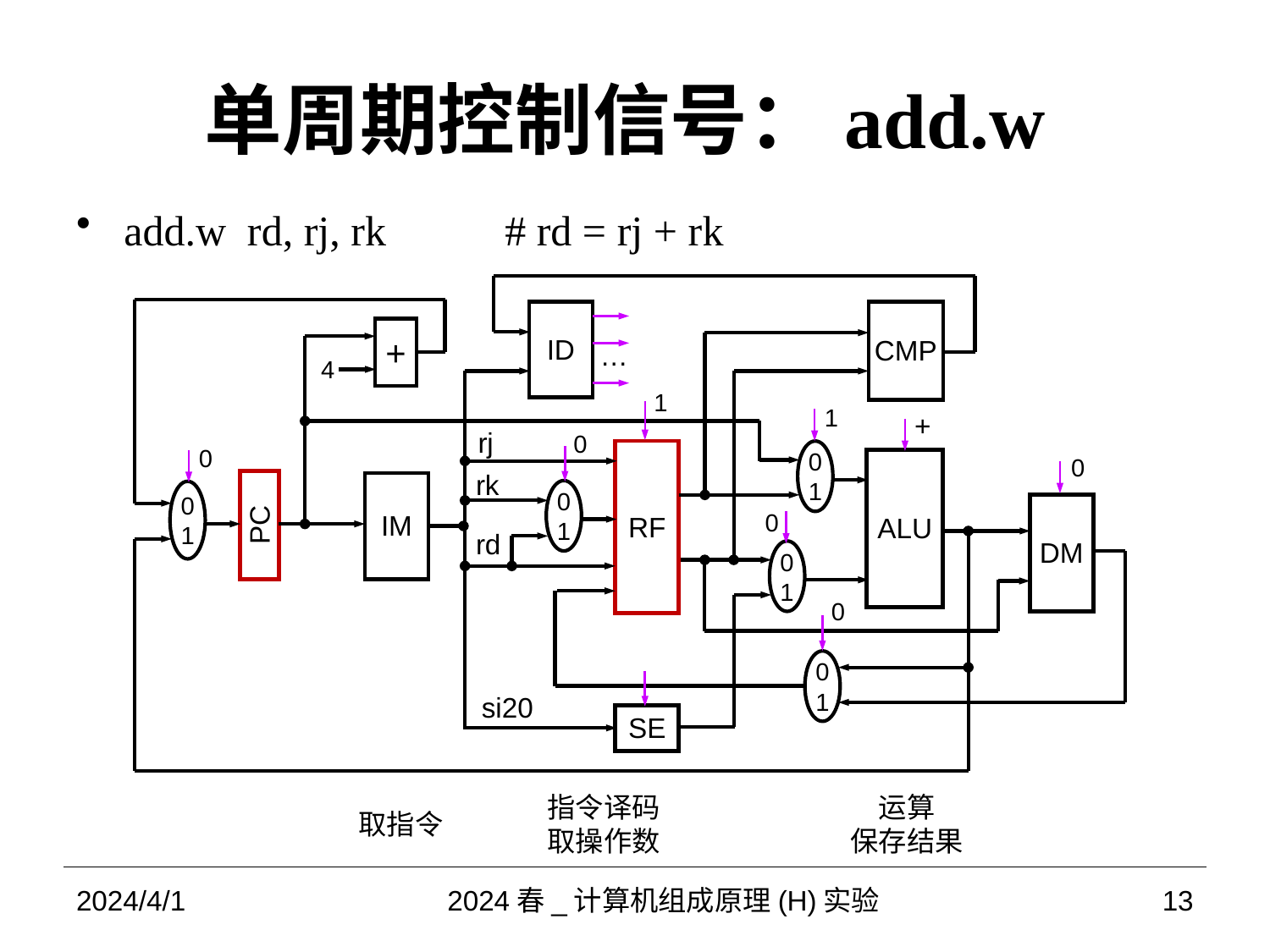

# 单周期控制信号：add.w
add.w  rd, rj, rk	# rd = rj + rk
CMP
ID
+
…
4
1
1
+
rj
0
0
1
RF
0
ALU
0
rk
PC
IM
0
1
0
1
DM
0
rd
0
1
0
0
1
si20
SE
运算
保存结果
指令译码
取操作数
取指令
2024/4/1
2024春_计算机组成原理(H)实验
13